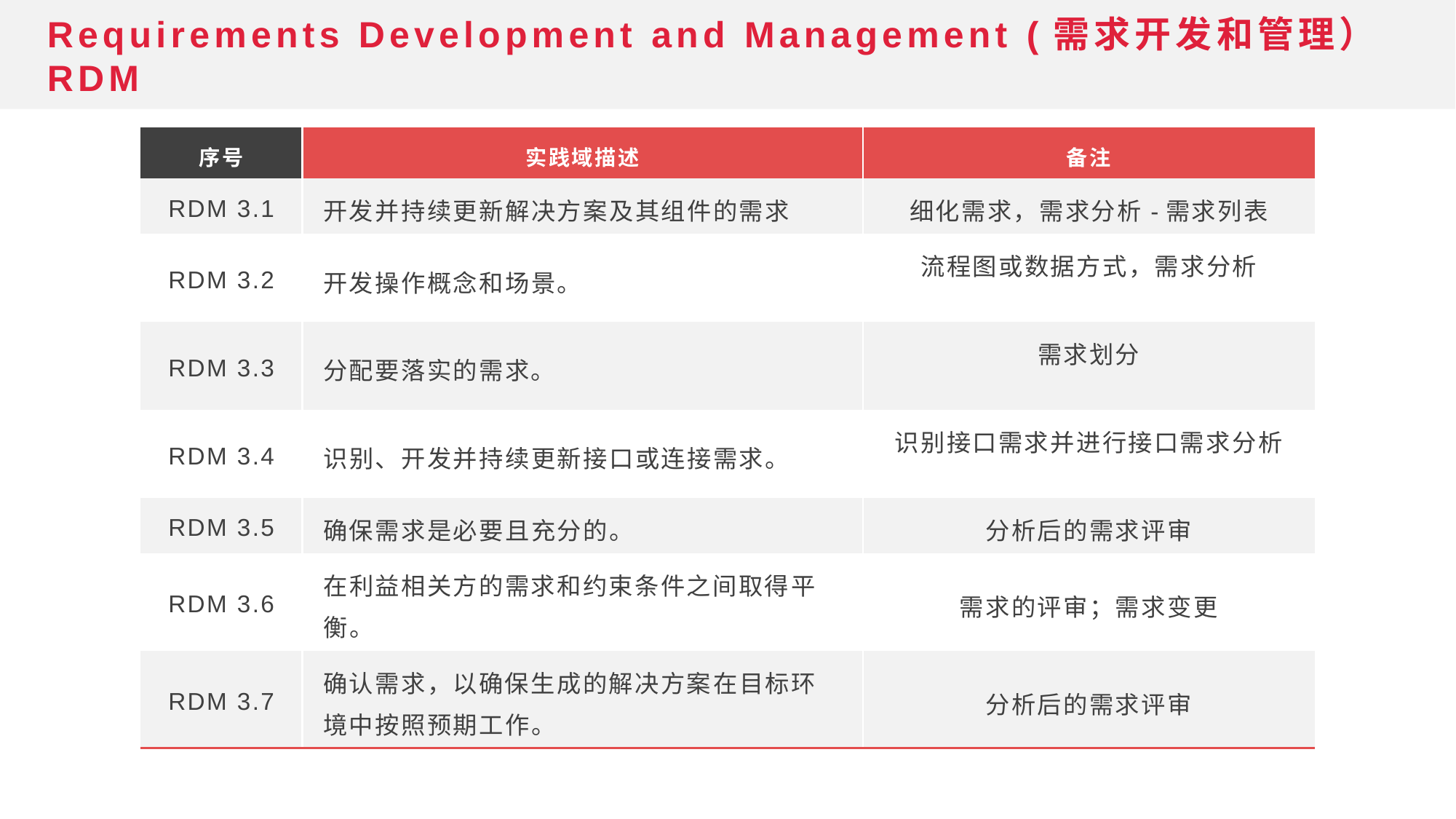

Requirements Development and Management (需求开发和管理）RDM
| 序号 | 实践域描述 | 备注 |
| --- | --- | --- |
| RDM 3.1 | 开发并持续更新解决方案及其组件的需求 | 细化需求，需求分析-需求列表 |
| RDM 3.2 | 开发操作概念和场景。 | 流程图或数据方式，需求分析 |
| RDM 3.3 | 分配要落实的需求。 | 需求划分 |
| RDM 3.4 | 识别、开发并持续更新接口或连接需求。 | 识别接口需求并进行接口需求分析 |
| RDM 3.5 | 确保需求是必要且充分的。 | 分析后的需求评审 |
| RDM 3.6 | 在利益相关方的需求和约束条件之间取得平衡。 | 需求的评审；需求变更 |
| RDM 3.7 | 确认需求，以确保生成的解决方案在目标环境中按照预期工作。 | 分析后的需求评审 |